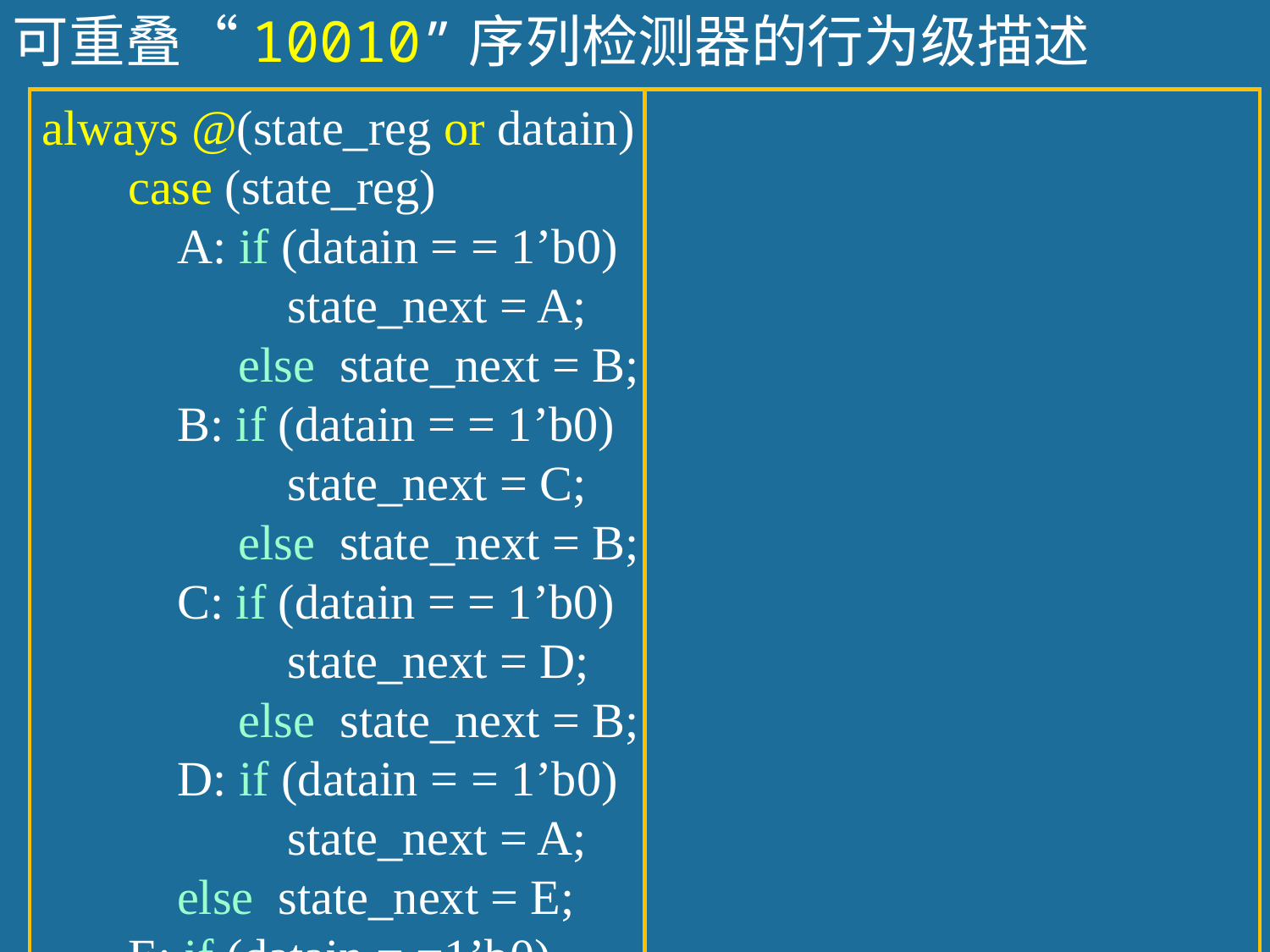

可重叠“10010”序列检测器的行为级描述
always @(state_reg or datain)
       case (state_reg)
           A: if (datain = = 1’b0)
                    state_next = A;
                else  state_next = B;
           B: if (datain = = 1’b0)
                    state_next = C;
                else  state_next = B;
           C: if (datain = = 1’b0)
                    state_next = D;
                else  state_next = B;
           D: if (datain = = 1’b0)
                    state_next = A;
           else  state_next = E;
       E: if (datain = =1’b0)
                  state_next = C;
            else  state_next = B;
        default: state_next = A;
     endcase
endmodule
74